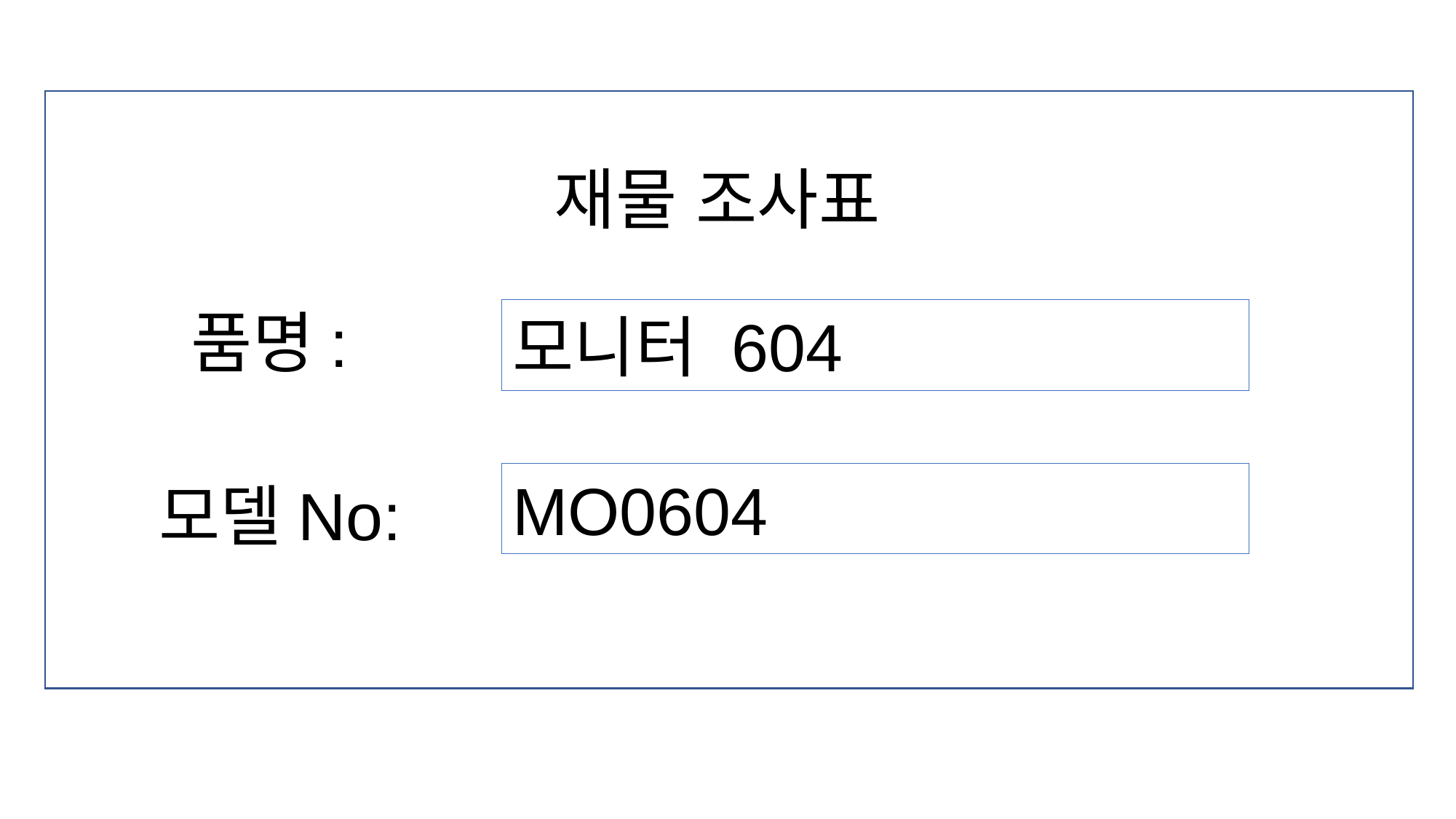

재물 조사표
품명:
모니터 604
MO0604
모델No: